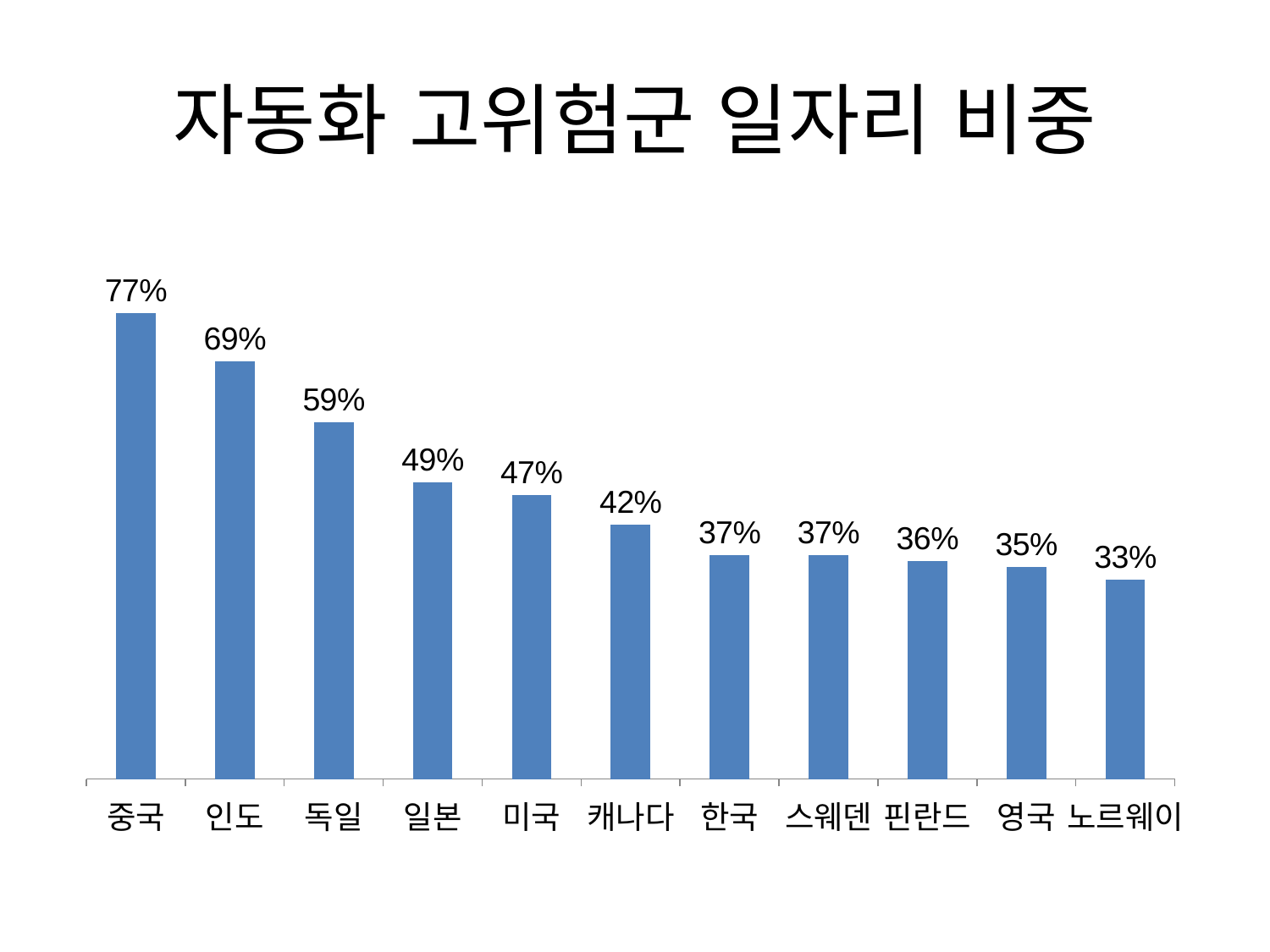

# 자동화 고위험군 일자리 비중

### Chart

| Category | 고위험군 일자리 비중 |
|---|---|
| 중국 | 0.77 |
| 인도 | 0.69 |
| 독일 | 0.59 |
| 일본 | 0.49 |
| 미국 | 0.47 |
| 캐나다 | 0.42 |
| 한국 | 0.37 |
| 스웨덴 | 0.37 |
| 핀란드 | 0.36 |
| 영국 | 0.35 |
| 노르웨이 | 0.33 |